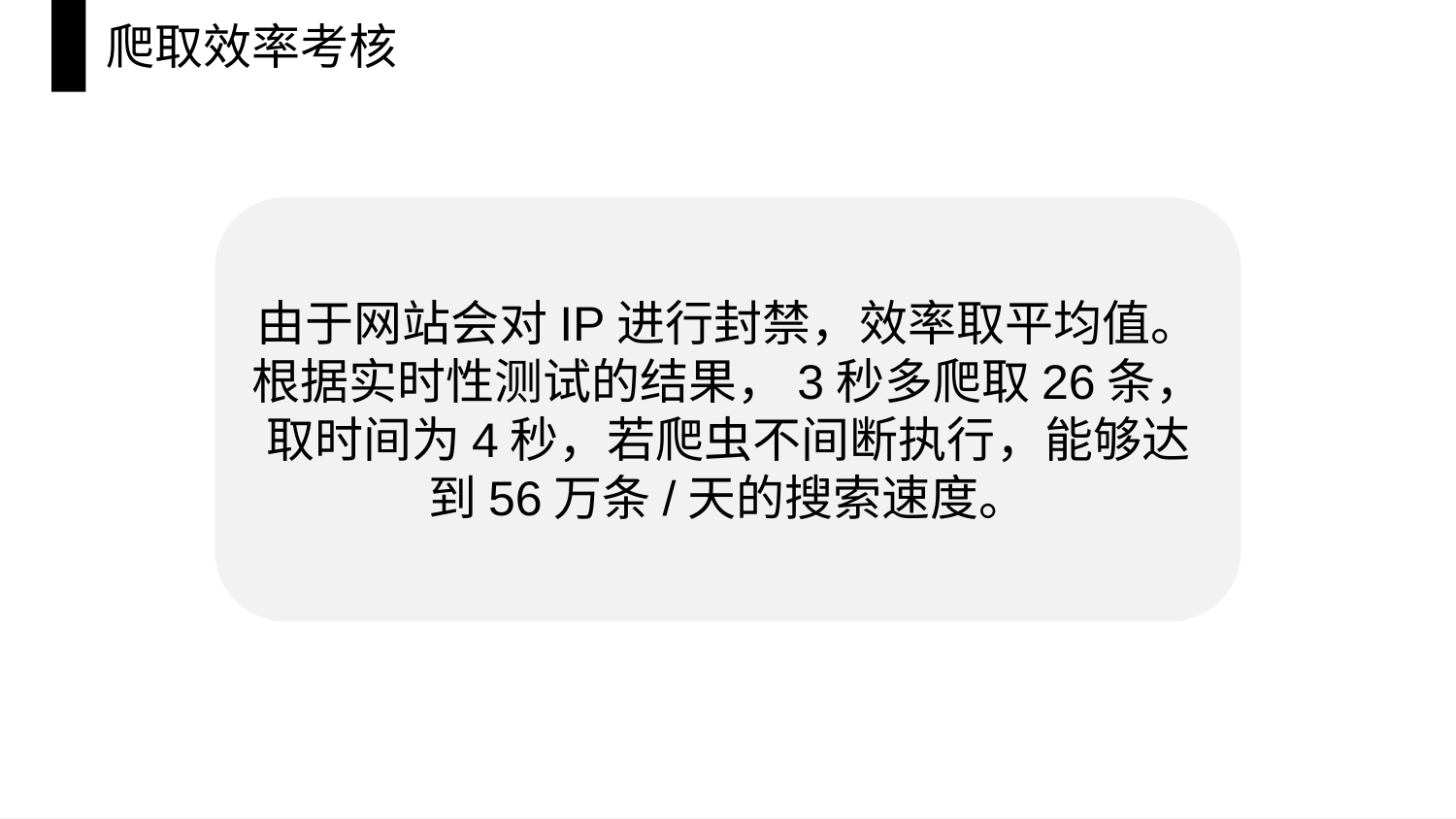

爬取效率考核
由于网站会对IP进行封禁，效率取平均值。
根据实时性测试的结果，3秒多爬取26条，取时间为4秒，若爬虫不间断执行，能够达到56万条/天的搜索速度。